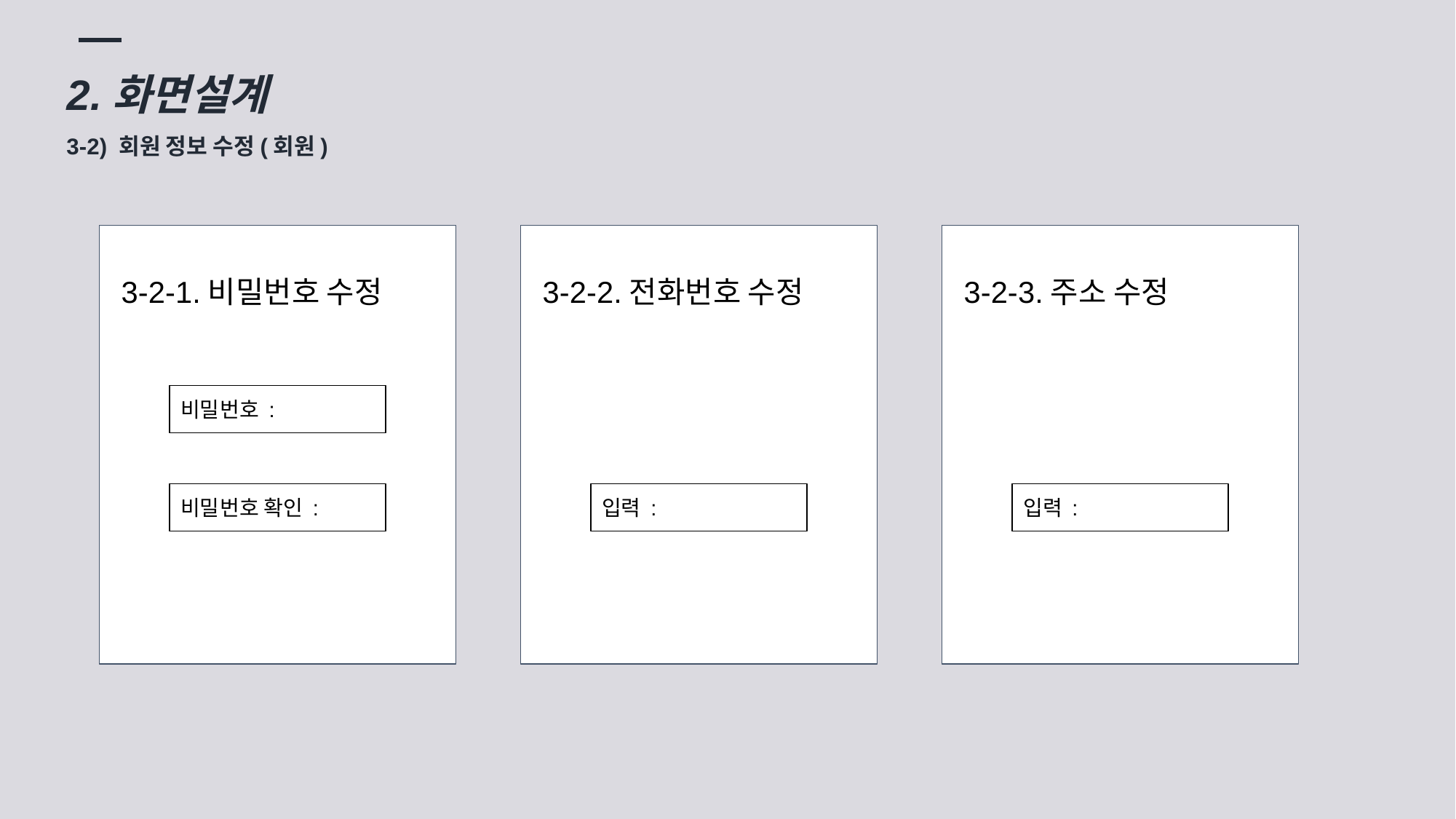

2.화면설계
3-2) 회원 정보 수정(회원)

3-2-1.비밀번호 수정

3-2-2.전화번호 수정

3-2-3.주소 수정
비밀번호 :
비밀번호 확인 :
입력 :
입력 :